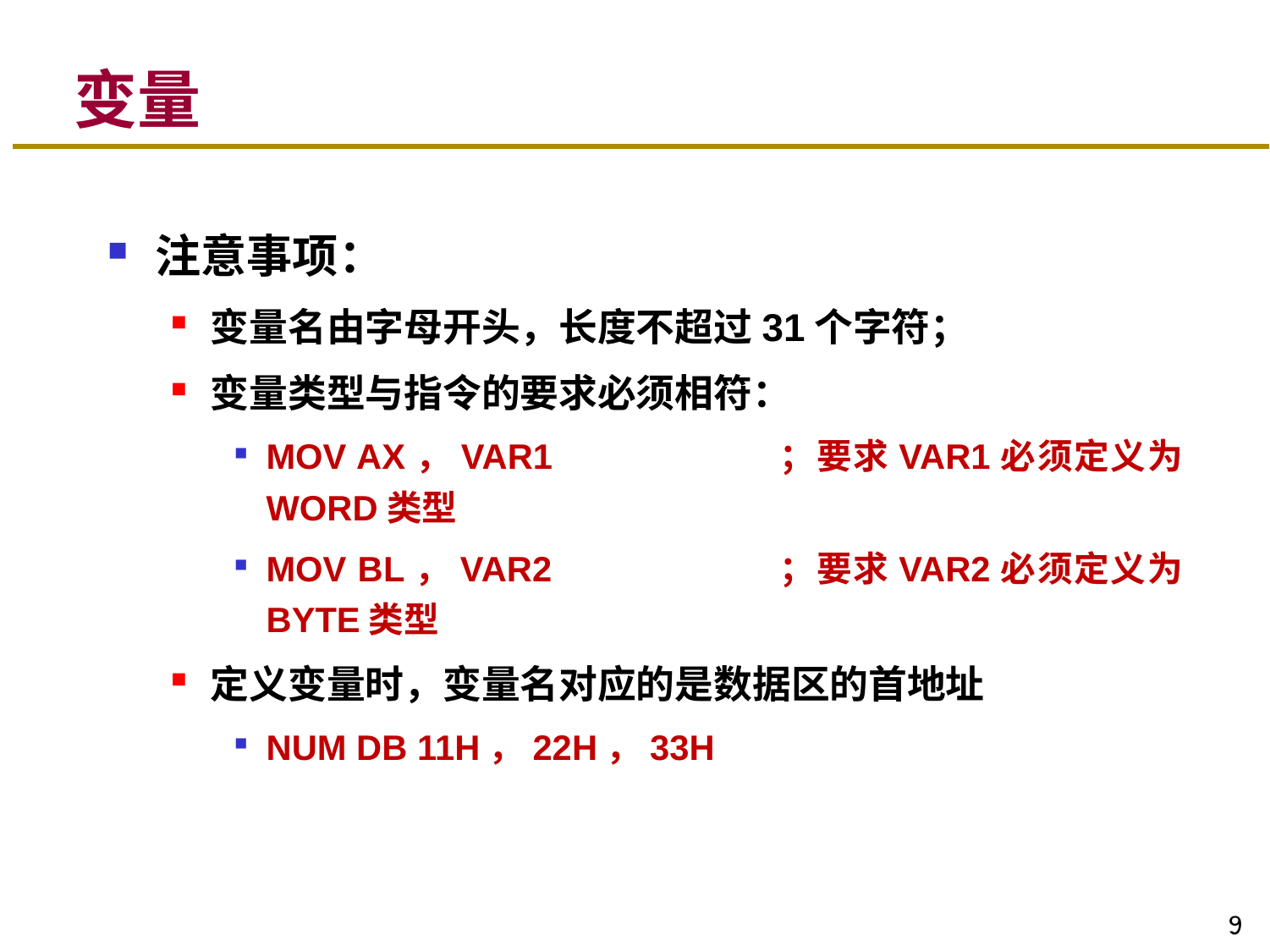

# 变量
注意事项：
变量名由字母开头，长度不超过31个字符；
变量类型与指令的要求必须相符：
MOV AX，VAR1		；要求VAR1必须定义为WORD类型
MOV BL，VAR2		；要求VAR2必须定义为BYTE类型
定义变量时，变量名对应的是数据区的首地址
NUM DB 11H，22H，33H
9